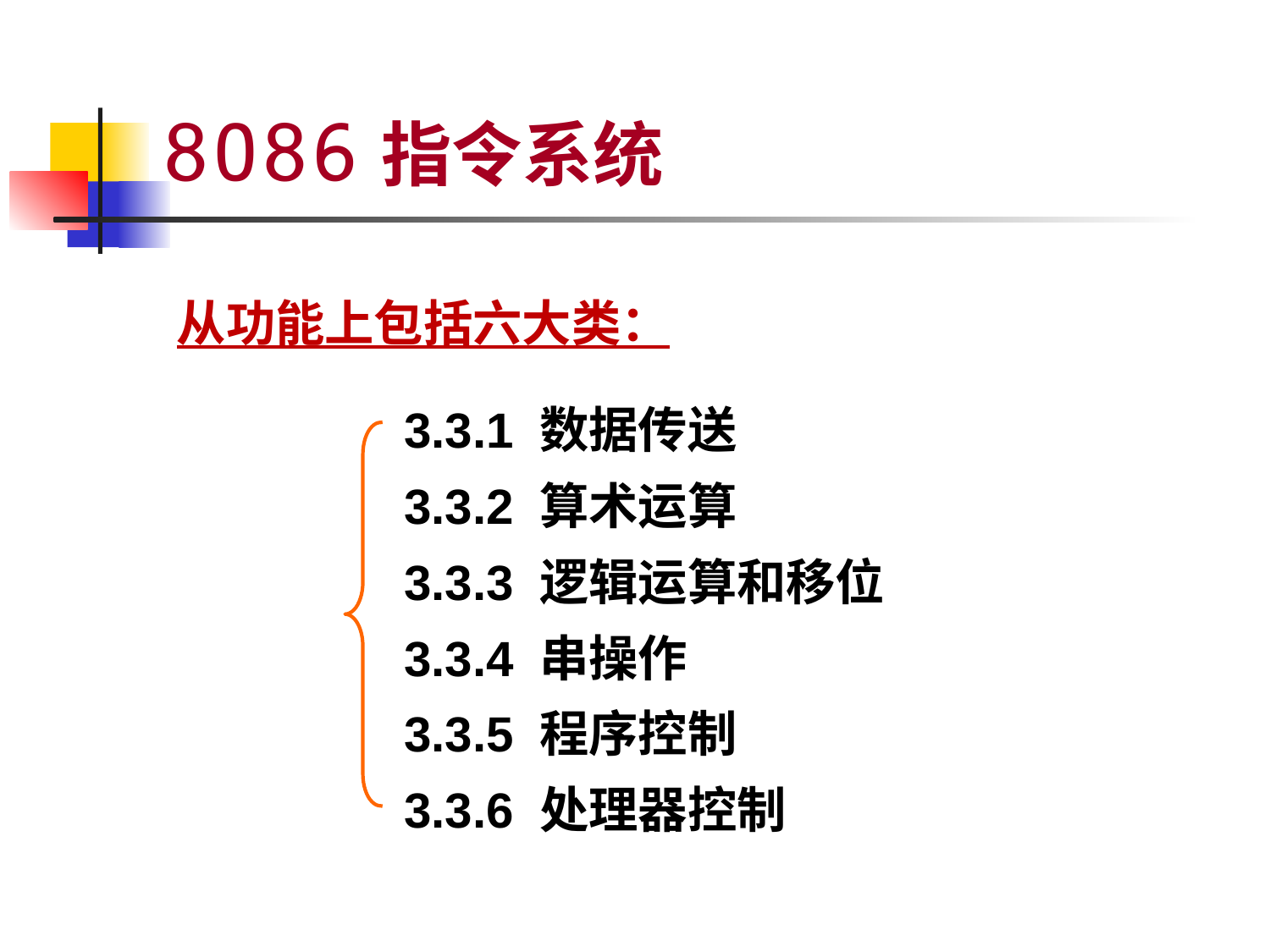

# 8086指令系统
从功能上包括六大类：
3.3.1 数据传送
3.3.2 算术运算
3.3.3 逻辑运算和移位
3.3.4 串操作
3.3.5 程序控制
3.3.6 处理器控制

44